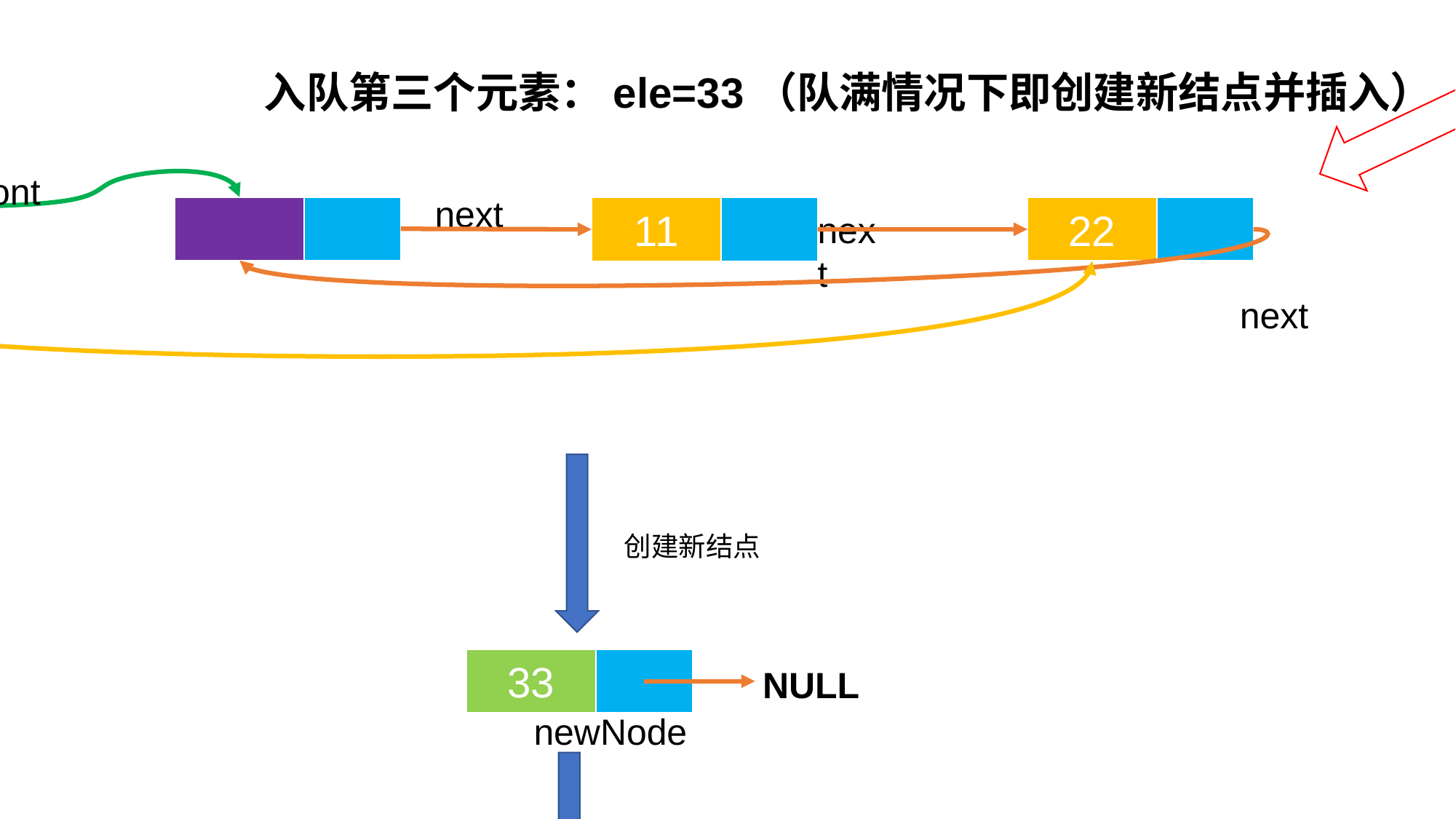

ele=33
入队第三个元素：ele=33（队满情况下即创建新结点并插入）

front

next

22

11

next
queue
next
rear

创建新结点
33

NULL
newNode

将新结点插入到空闲结点（即紫色结点）的后面
front

next
33

22

11

NULL
next
queue
newNode
next
rear

注：虚线表示已经断开的连接
②queue->rear->next=newNode
front

next
33

next

22

11

NULL
next
newNode
next
①newNode->next=queue->rear->next
rear

③queue->rear=newNode
去除虚线后如图
front

next
33

next

22

11

next
newNode
next
rear